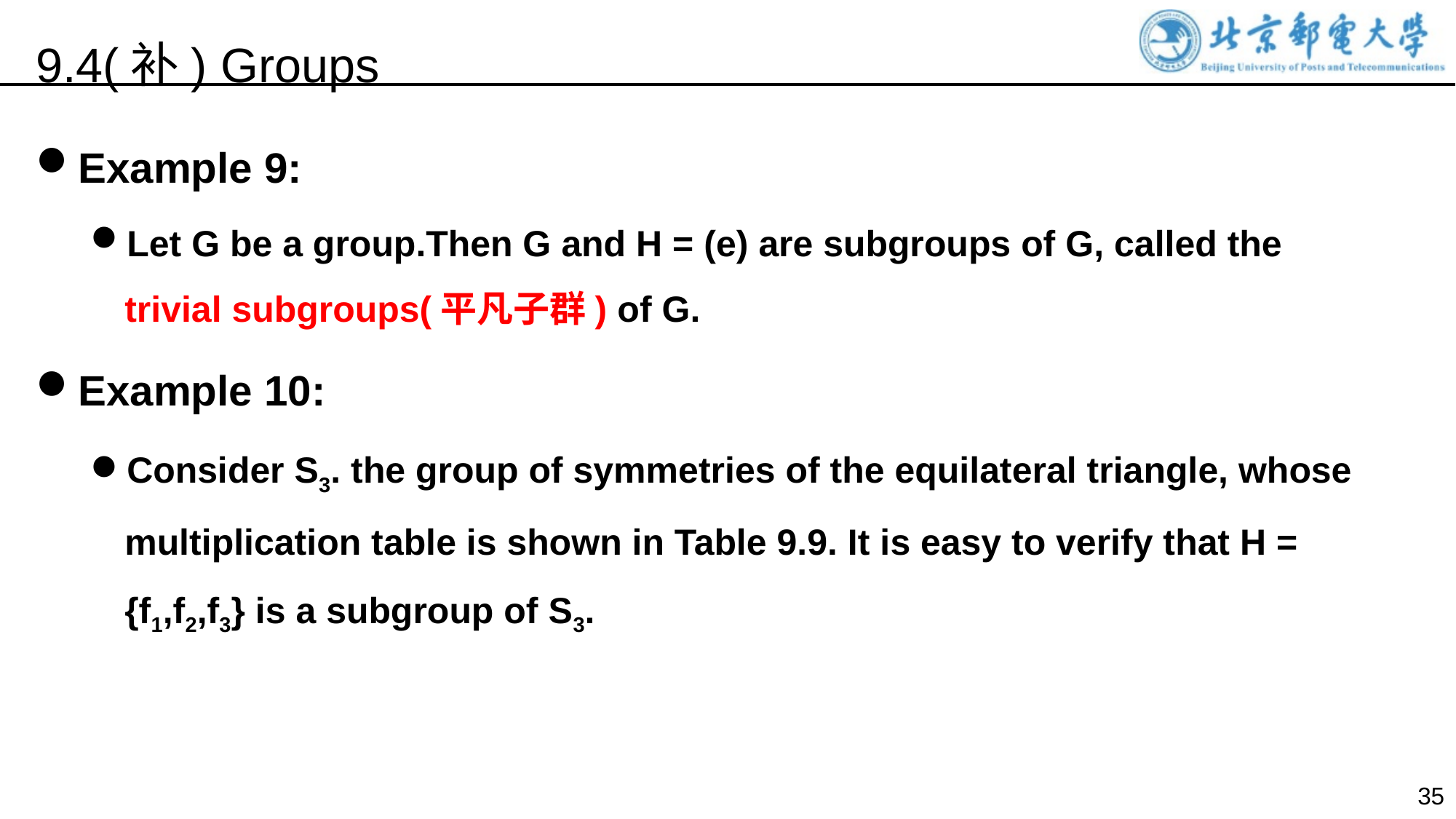

9.4(补) Groups
Example 9:
Let G be a group.Then G and H = (e) are subgroups of G, called the trivial subgroups(平凡子群) of G.
Example 10:
Consider S3. the group of symmetries of the equilateral triangle, whose multiplication table is shown in Table 9.9. It is easy to verify that H = {f1,f2,f3} is a subgroup of S3.